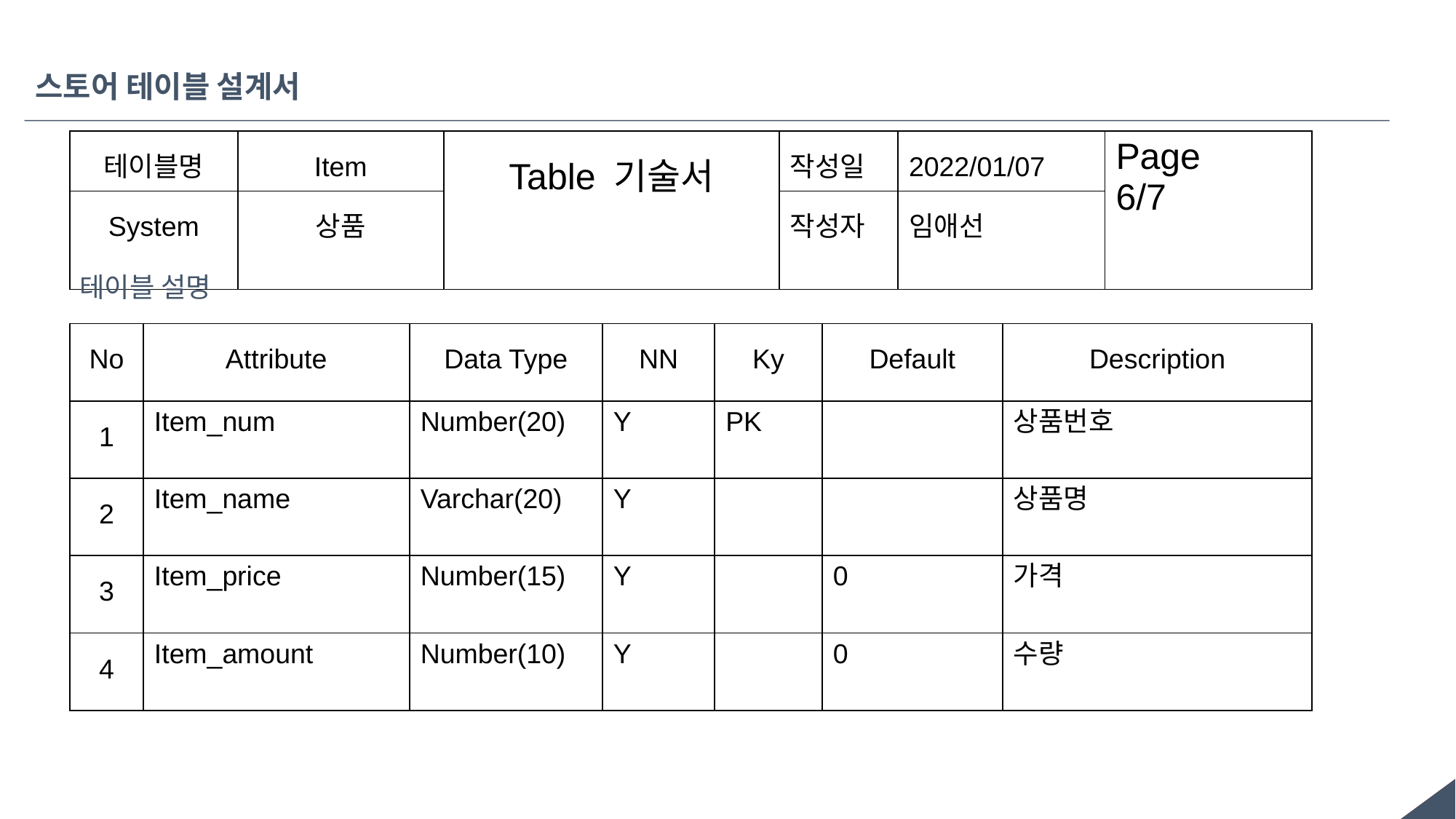

스토어 테이블 설계서
| 테이블명 | Item | Table 기술서 | 작성일 | 2022/01/07 | Page 6/7 |
| --- | --- | --- | --- | --- | --- |
| System | 상품 |  | 작성자 | 임애선 |  |
테이블 설명
| No | Attribute | Data Type | NN | Ky | Default | Description |
| --- | --- | --- | --- | --- | --- | --- |
| 1 | Item\_num | Number(20) | Y | PK |  | 상품번호 |
| 2 | Item\_name | Varchar(20) | Y |  |  | 상품명 |
| 3 | Item\_price | Number(15) | Y |  | 0 | 가격 |
| 4 | Item\_amount | Number(10) | Y |  | 0 | 수량 |